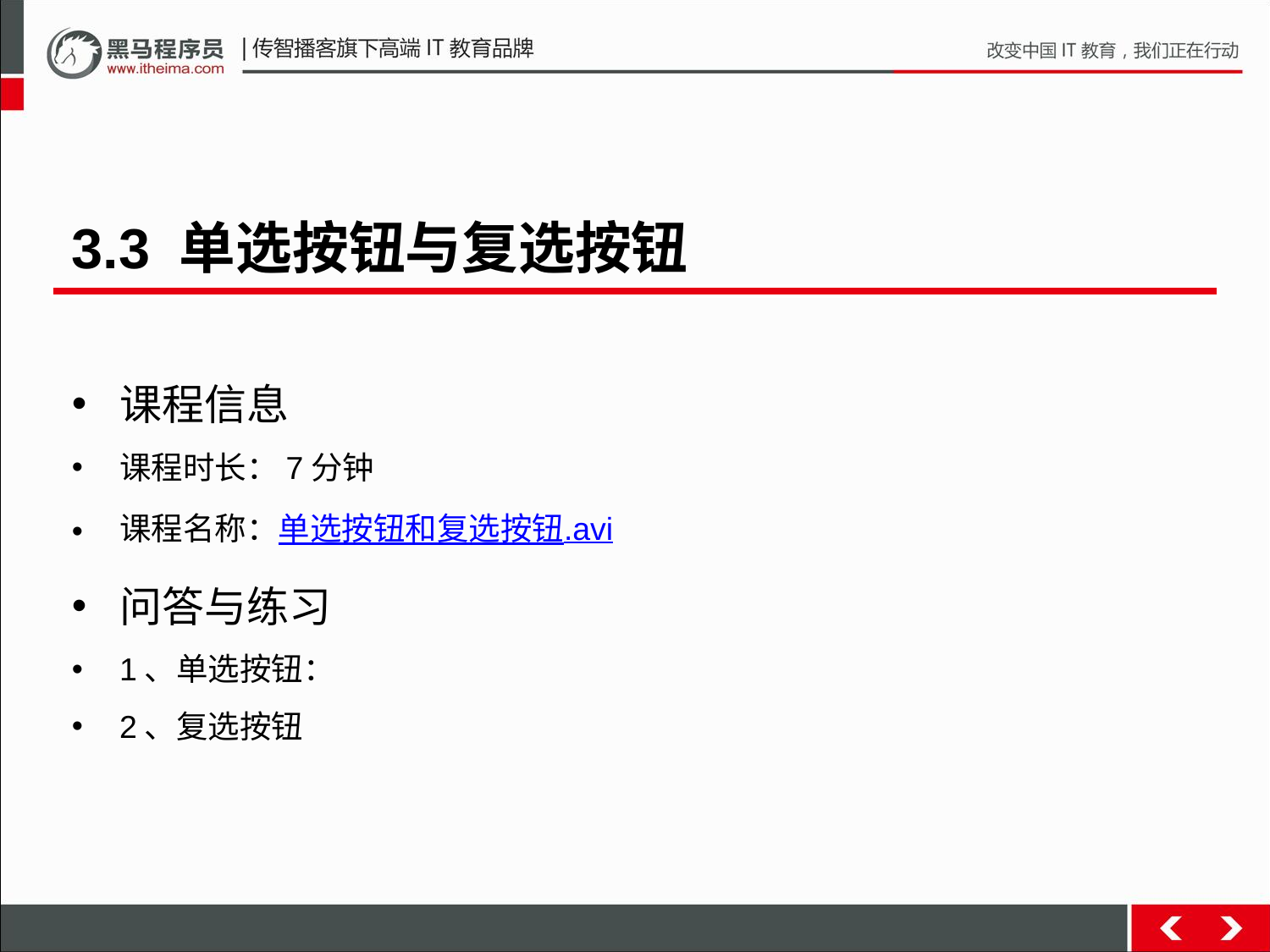

3.3 单选按钮与复选按钮
课程信息
课程时长：7分钟
课程名称：单选按钮和复选按钮.avi
问答与练习
1、单选按钮：
2、复选按钮